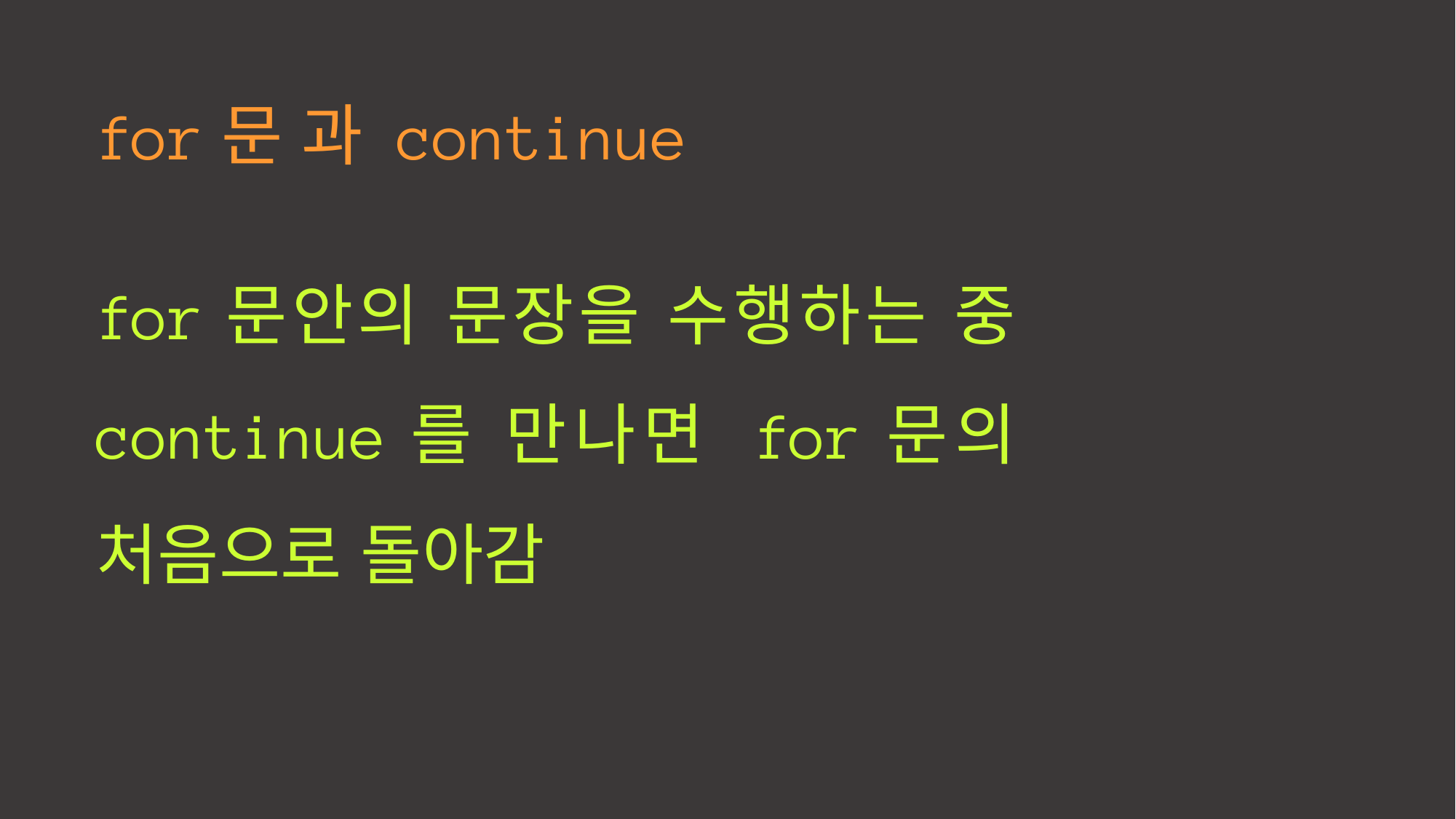

for문 과 continue
for문안의 문장을 수행하는 중 continue를 만나면 for문의 처음으로 돌아감